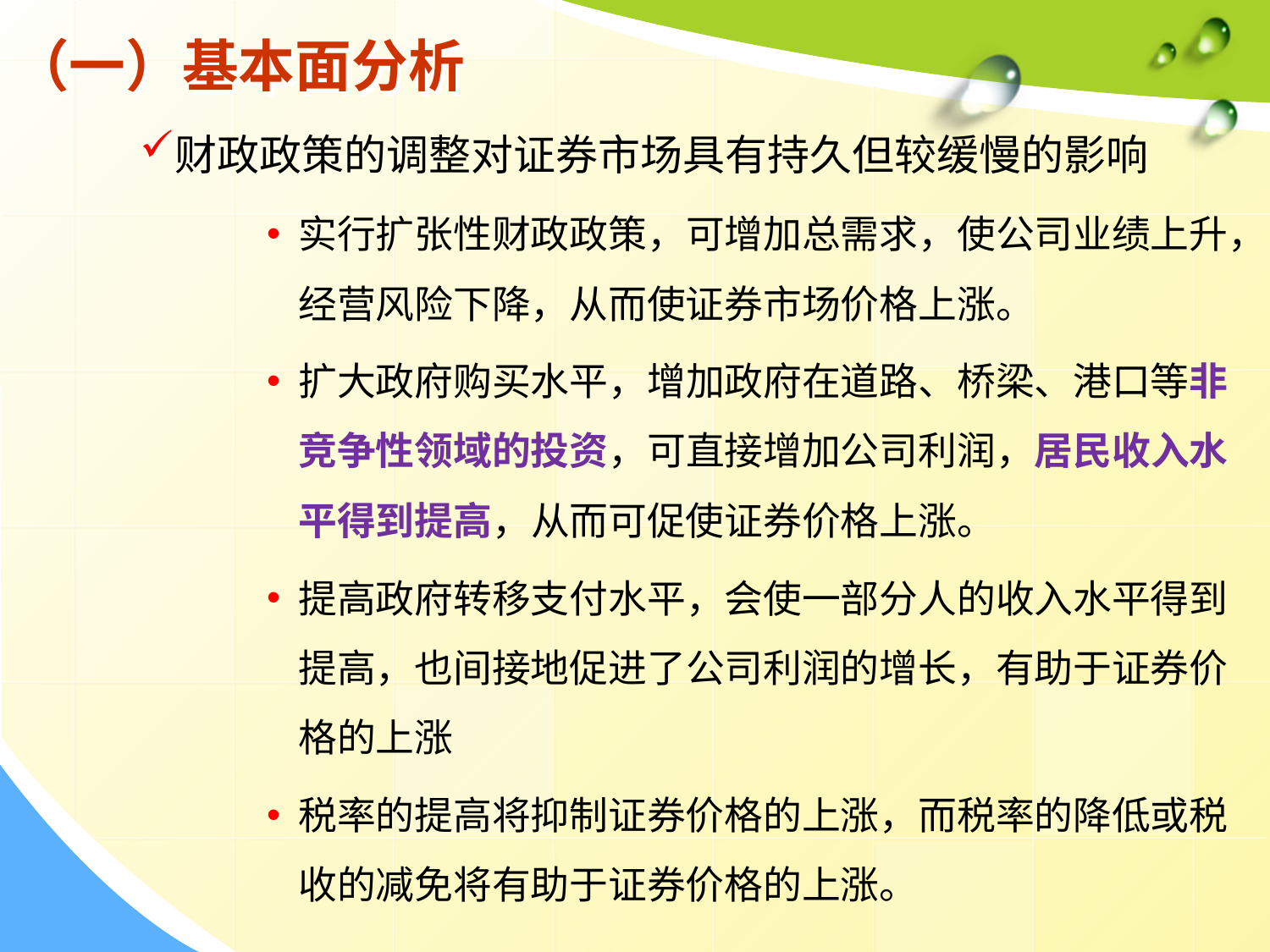

# （一）基本面分析
财政政策的调整对证券市场具有持久但较缓慢的影响
实行扩张性财政政策，可增加总需求，使公司业绩上升，经营风险下降，从而使证券市场价格上涨。
扩大政府购买水平，增加政府在道路、桥梁、港口等非竞争性领域的投资，可直接增加公司利润，居民收入水平得到提高，从而可促使证券价格上涨。
提高政府转移支付水平，会使一部分人的收入水平得到提高，也间接地促进了公司利润的增长，有助于证券价格的上涨
税率的提高将抑制证券价格的上涨，而税率的降低或税收的减免将有助于证券价格的上涨。